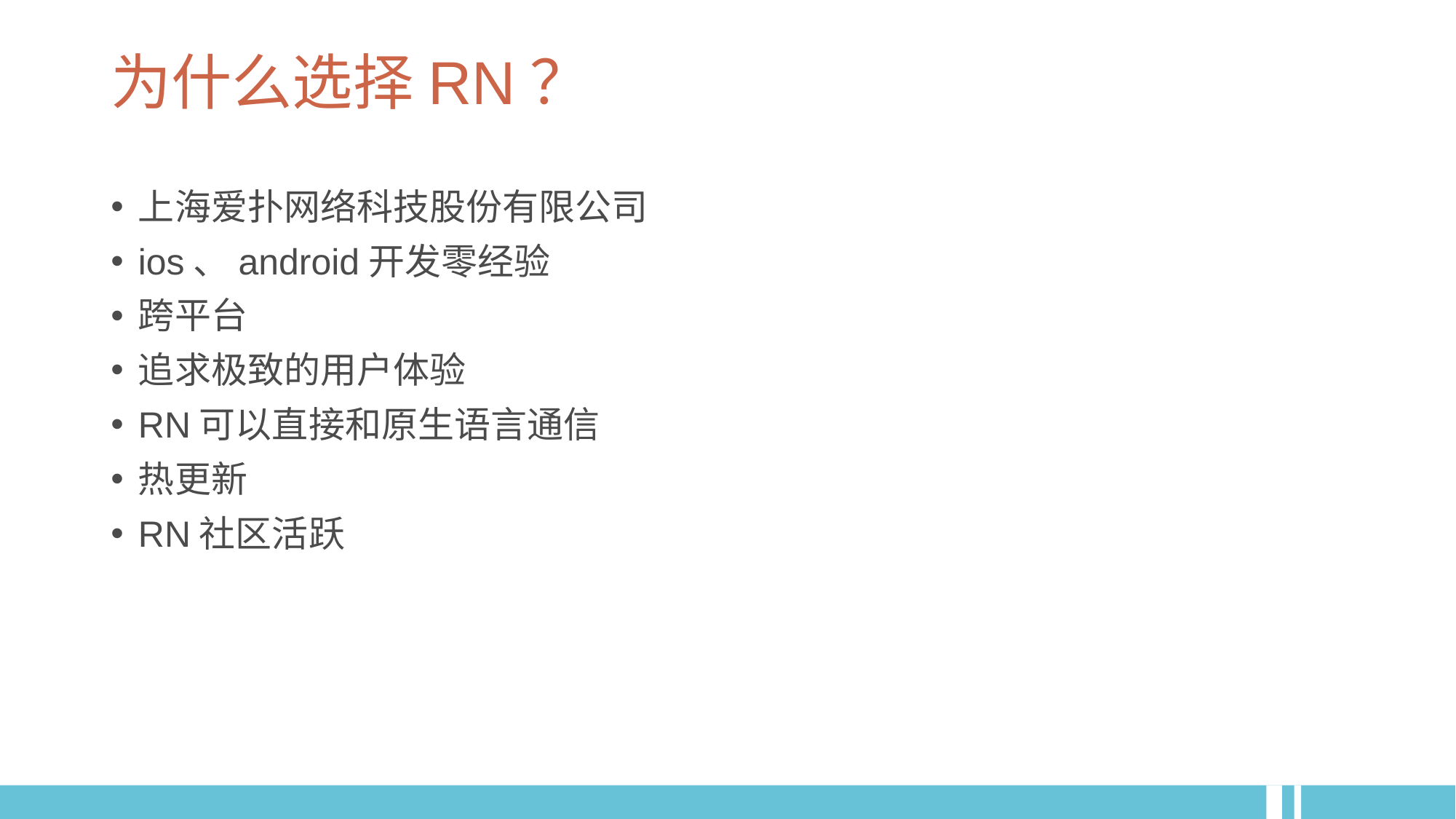

# 为什么选择RN？
上海爱扑网络科技股份有限公司
ios、android开发零经验
跨平台
追求极致的用户体验
RN可以直接和原生语言通信
热更新
RN社区活跃